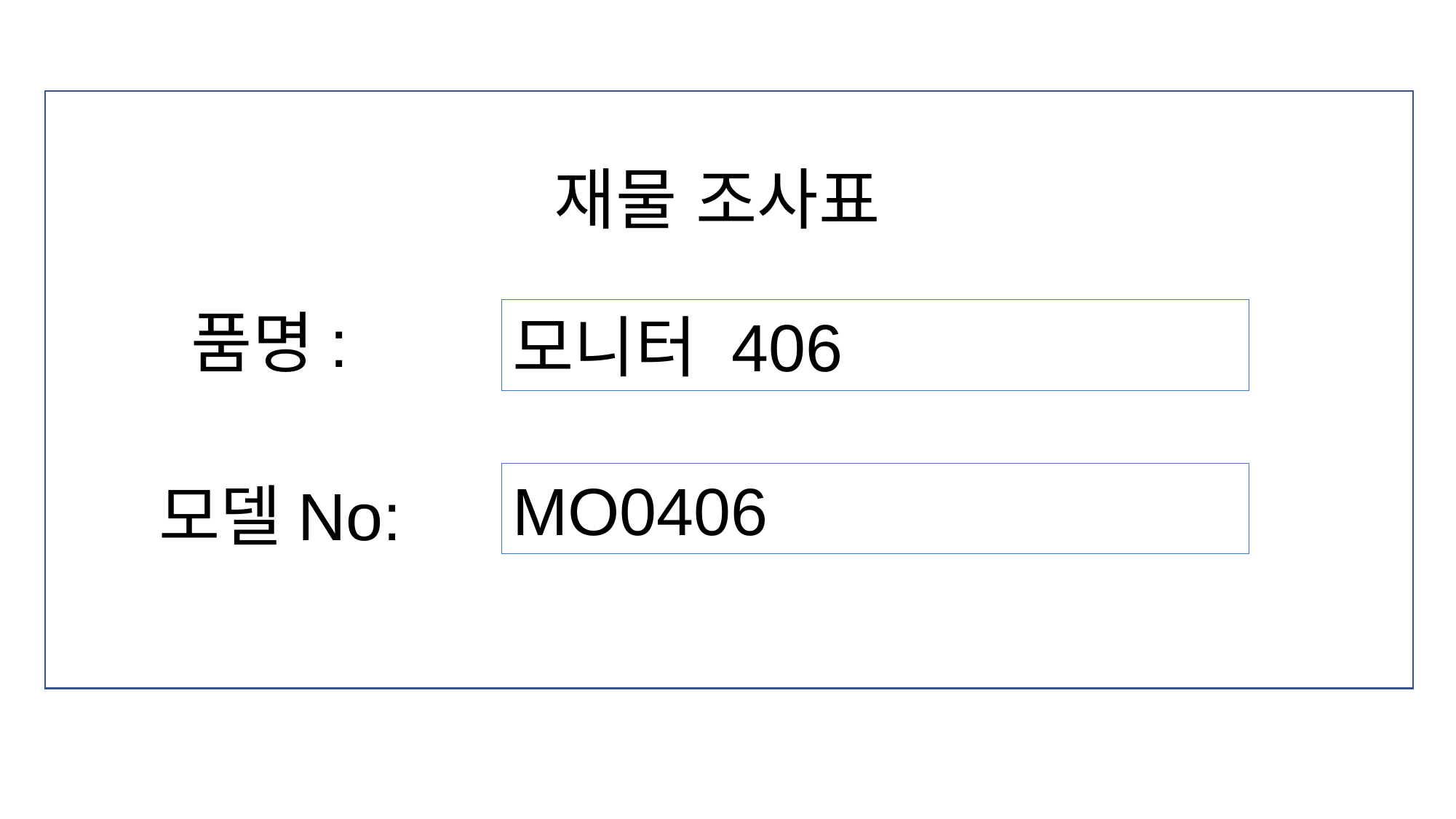

재물 조사표
품명:
모니터 406
MO0406
모델No: